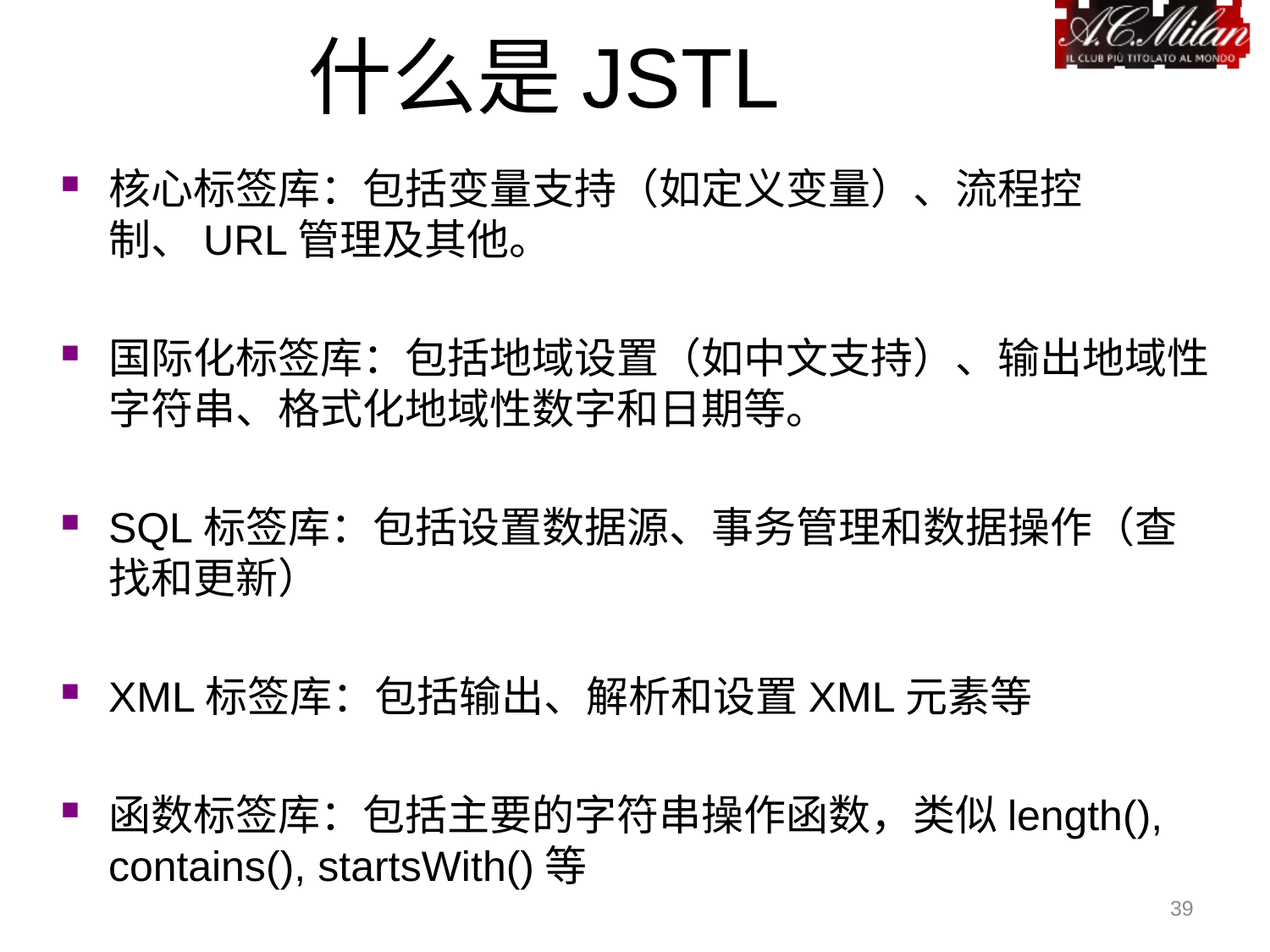

什么是JSTL
核心标签库：包括变量支持（如定义变量）、流程控制、URL管理及其他。

国际化标签库：包括地域设置（如中文支持）、输出地域性字符串、格式化地域性数字和日期等。

SQL标签库：包括设置数据源、事务管理和数据操作（查找和更新）

XML标签库：包括输出、解析和设置XML元素等

函数标签库：包括主要的字符串操作函数，类似length(), contains(), startsWith()等
39